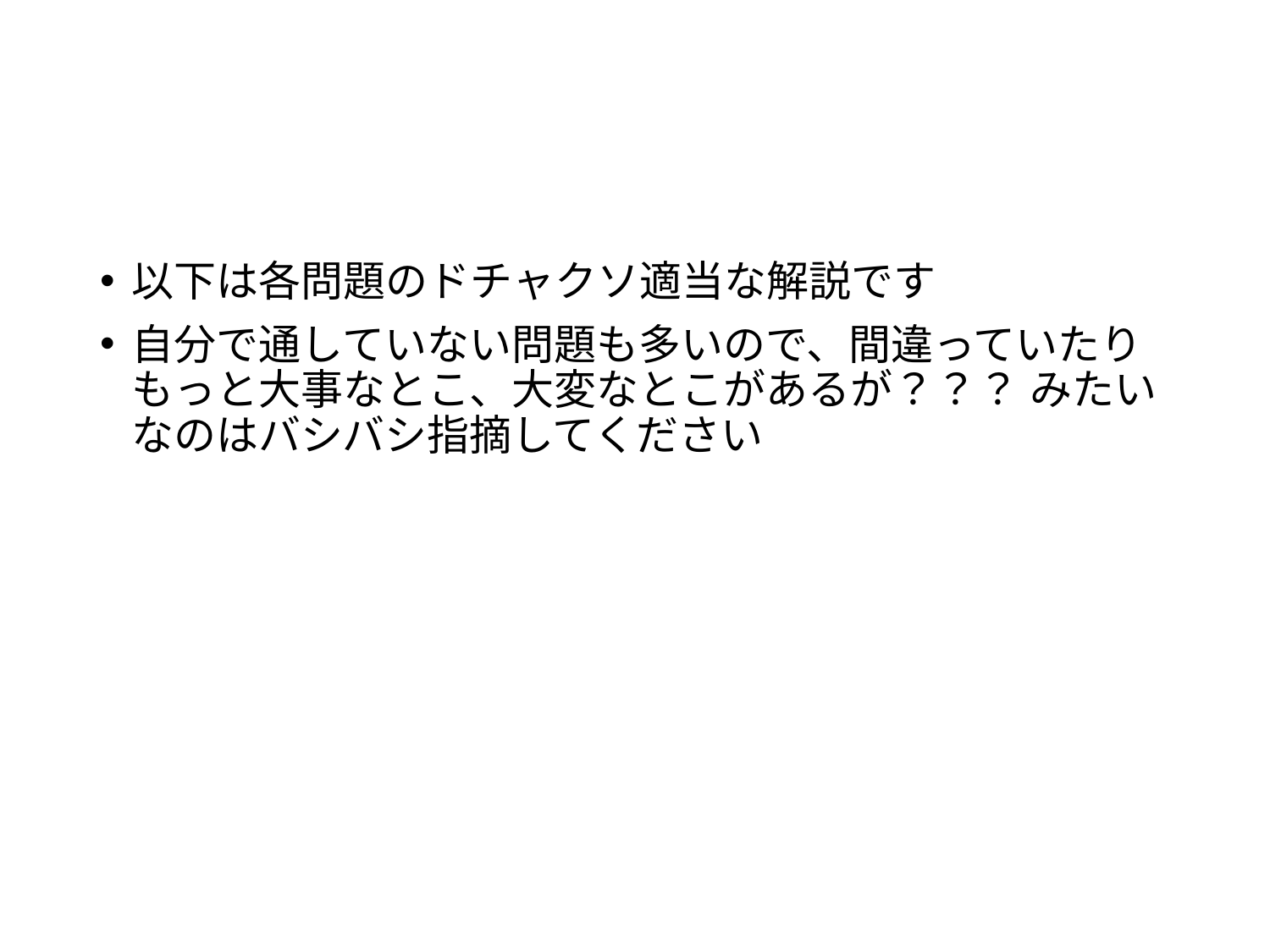

以下は各問題のドチャクソ適当な解説です
自分で通していない問題も多いので、間違っていたりもっと大事なとこ、大変なとこがあるが？？？ みたいなのはバシバシ指摘してください